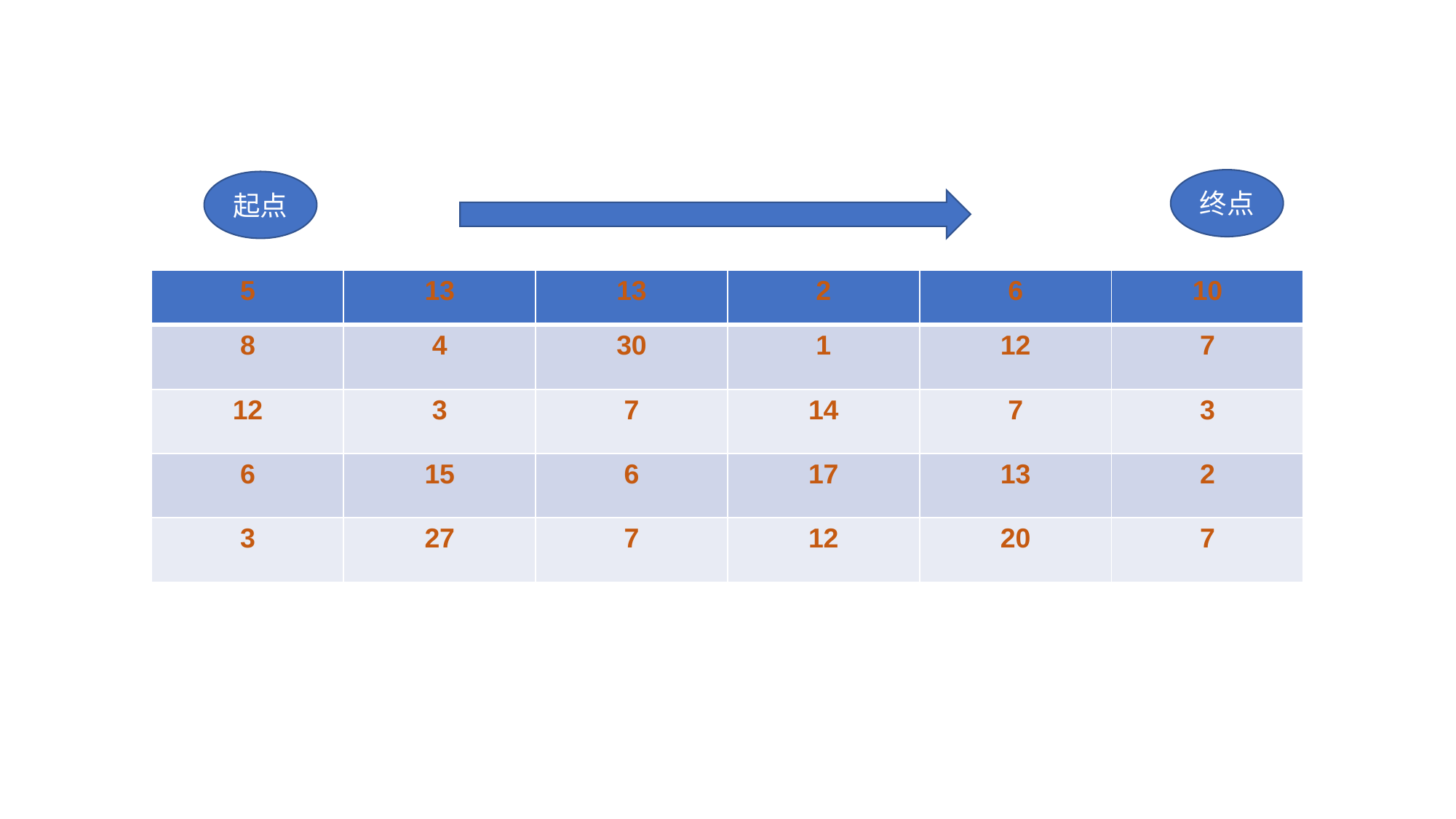

终点
起点

| 5 | 13 | 13 | 2 | 6 | 10 |
| --- | --- | --- | --- | --- | --- |
| 8 | 4 | 30 | 1 | 12 | 7 |
| 12 | 3 | 7 | 14 | 7 | 3 |
| 6 | 15 | 6 | 17 | 13 | 2 |
| 3 | 27 | 7 | 12 | 20 | 7 |